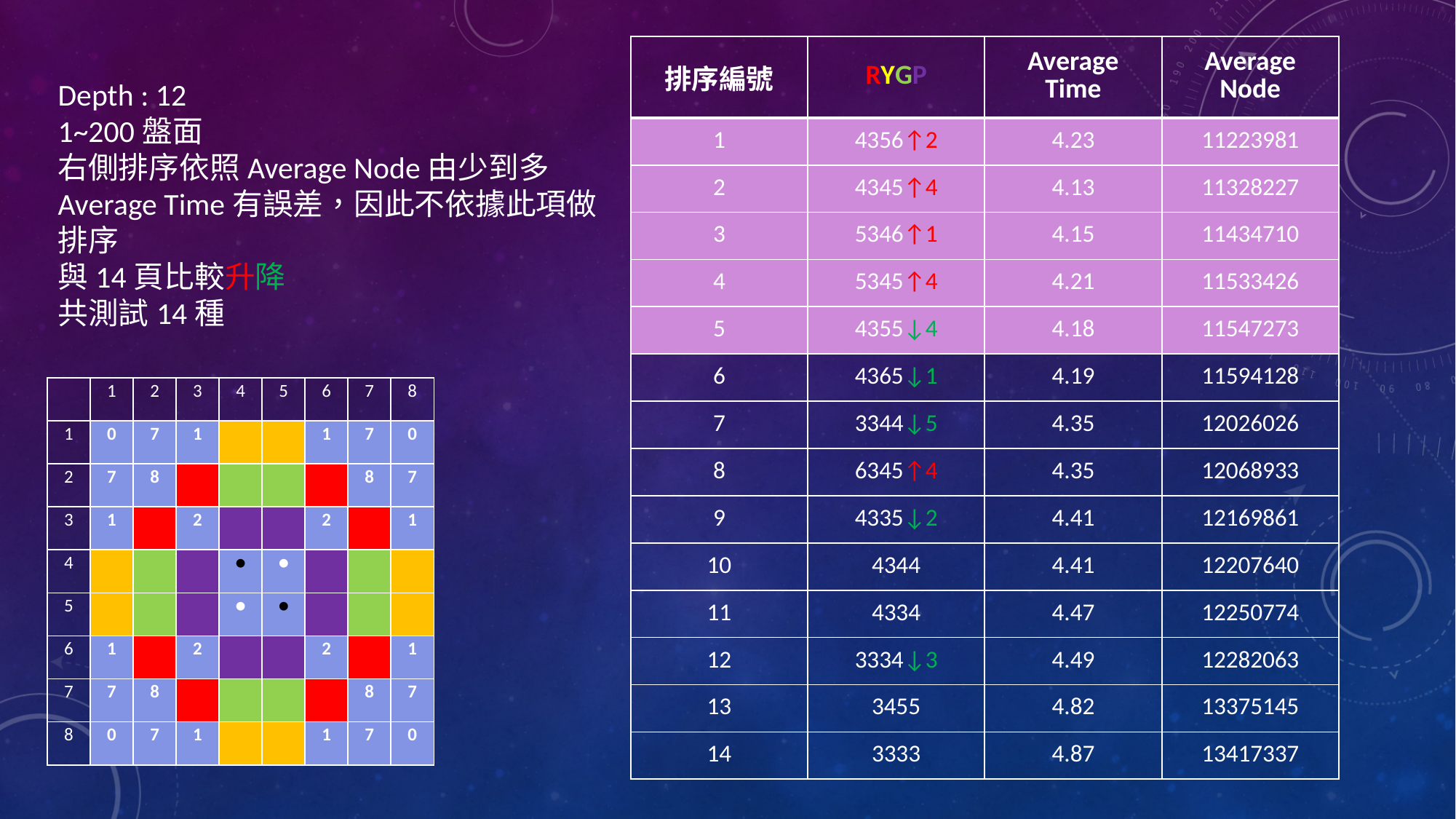

| 排序編號 | RYGP | Average Time | Average Node |
| --- | --- | --- | --- |
| 1 | 4356↑2 | 4.23 | 11223981 |
| 2 | 4345↑4 | 4.13 | 11328227 |
| 3 | 5346↑1 | 4.15 | 11434710 |
| 4 | 5345↑4 | 4.21 | 11533426 |
| 5 | 4355↓4 | 4.18 | 11547273 |
| 6 | 4365↓1 | 4.19 | 11594128 |
| 7 | 3344↓5 | 4.35 | 12026026 |
| 8 | 6345↑4 | 4.35 | 12068933 |
| 9 | 4335↓2 | 4.41 | 12169861 |
| 10 | 4344 | 4.41 | 12207640 |
| 11 | 4334 | 4.47 | 12250774 |
| 12 | 3334↓3 | 4.49 | 12282063 |
| 13 | 3455 | 4.82 | 13375145 |
| 14 | 3333 | 4.87 | 13417337 |
Depth : 12
1~200盤面
右側排序依照Average Node由少到多
Average Time有誤差，因此不依據此項做排序
與14頁比較升降
共測試14種
|  | 1 | 2 | 3 | 4 | 5 | 6 | 7 | 8 |
| --- | --- | --- | --- | --- | --- | --- | --- | --- |
| 1 | 0 | 7 | 1 |  |  | 1 | 7 | 0 |
| 2 | 7 | 8 |  |  |  |  | 8 | 7 |
| 3 | 1 |  | 2 |  |  | 2 |  | 1 |
| 4 |  |  |  | ● | ● |  |  |  |
| 5 |  |  |  | ● | ● |  |  |  |
| 6 | 1 |  | 2 |  |  | 2 |  | 1 |
| 7 | 7 | 8 |  |  |  |  | 8 | 7 |
| 8 | 0 | 7 | 1 |  |  | 1 | 7 | 0 |